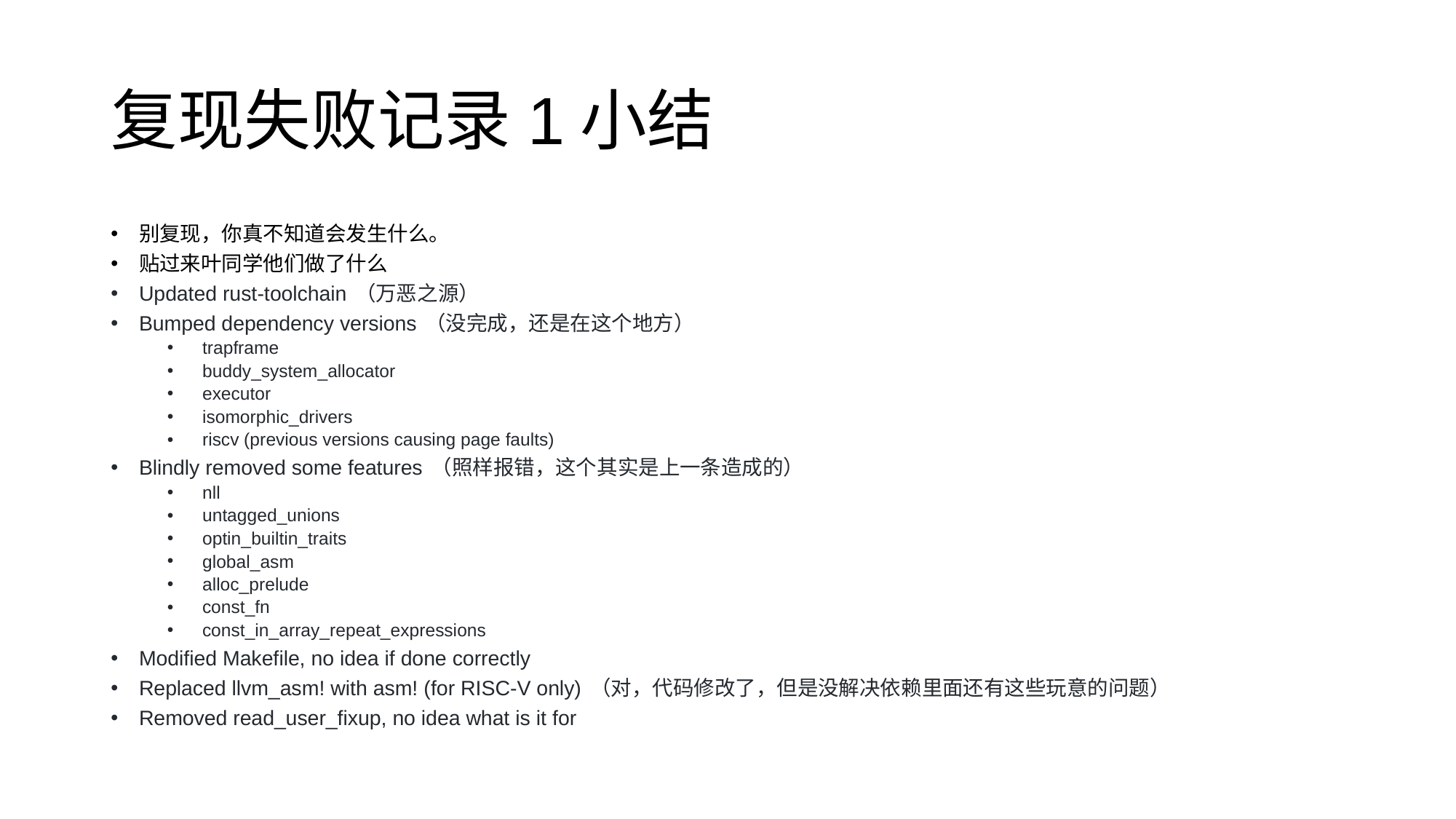

# 复现失败记录1小结
别复现，你真不知道会发生什么。
贴过来叶同学他们做了什么
Updated rust-toolchain （万恶之源）
Bumped dependency versions （没完成，还是在这个地方）
trapframe
buddy_system_allocator
executor
isomorphic_drivers
riscv (previous versions causing page faults)
Blindly removed some features （照样报错，这个其实是上一条造成的）
nll
untagged_unions
optin_builtin_traits
global_asm
alloc_prelude
const_fn
const_in_array_repeat_expressions
Modified Makefile, no idea if done correctly
Replaced llvm_asm! with asm! (for RISC-V only) （对，代码修改了，但是没解决依赖里面还有这些玩意的问题）
Removed read_user_fixup, no idea what is it for